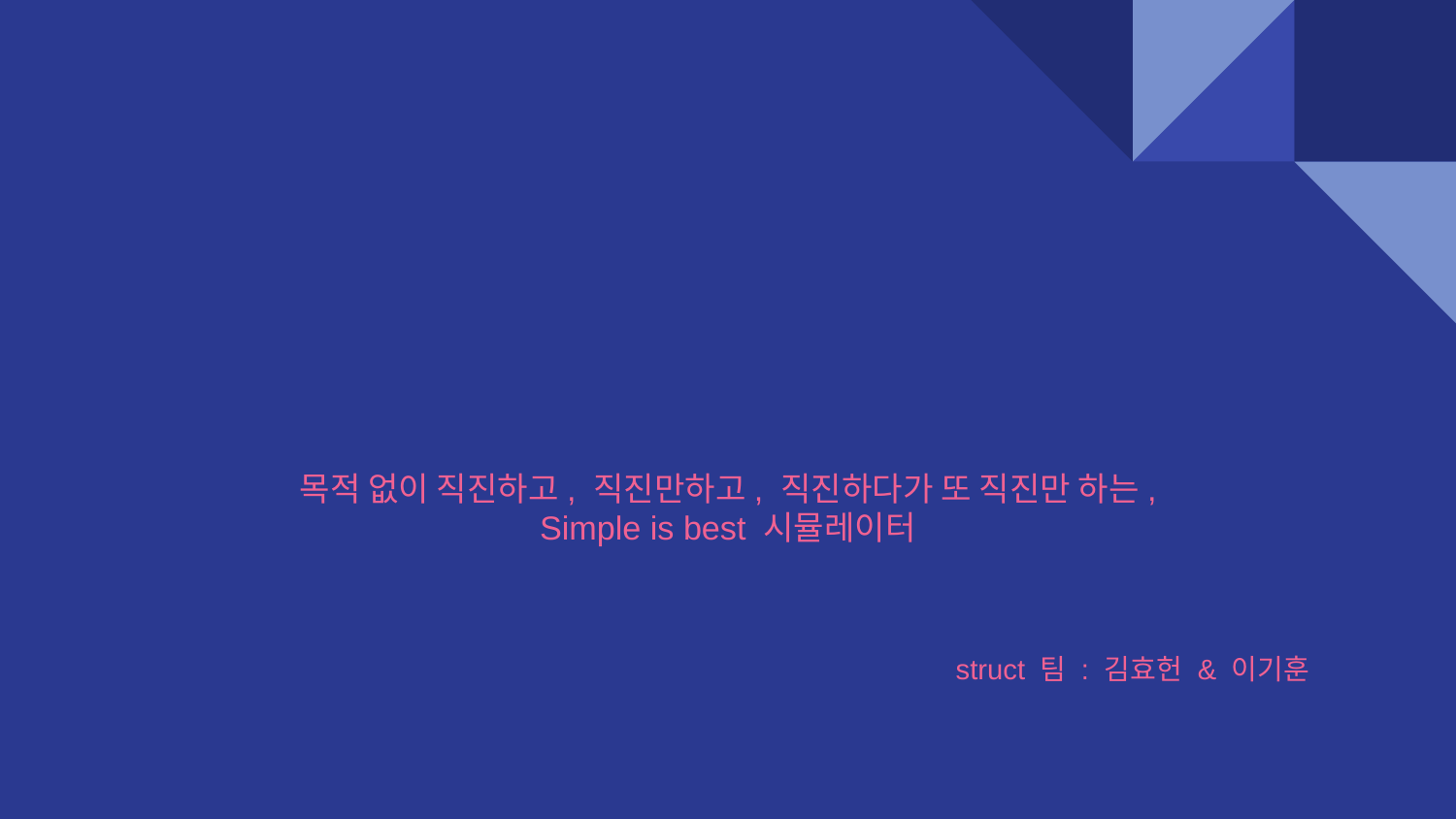

# 직진
목적 없이 직진하고, 직진만하고, 직진하다가 또 직진만 하는,
Simple is best 시뮬레이터
struct 팀 : 김효헌 & 이기훈